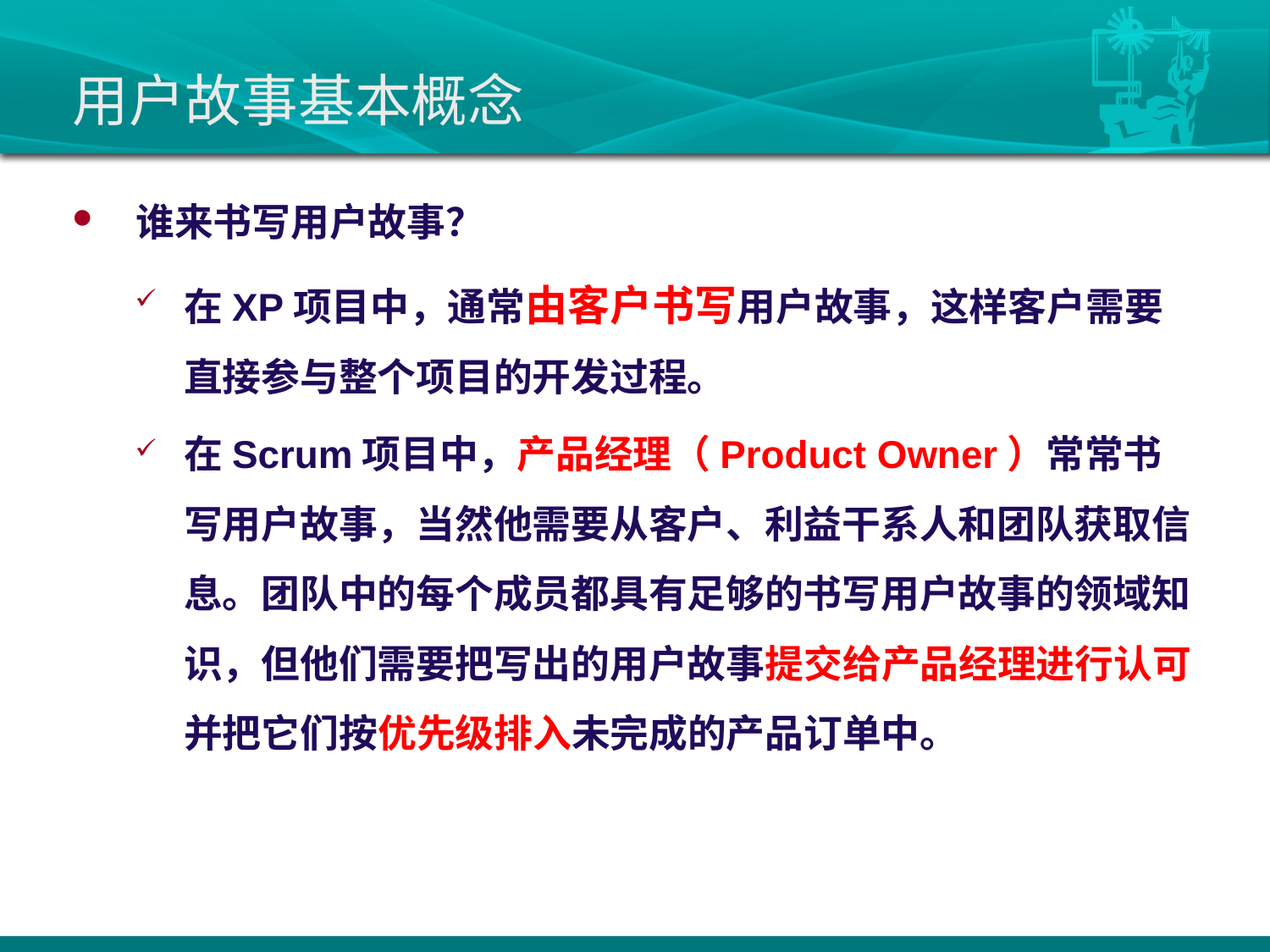

# 用户故事基本概念
谁来书写用户故事？
在XP项目中，通常由客户书写用户故事，这样客户需要直接参与整个项目的开发过程。
在Scrum项目中，产品经理（Product Owner）常常书写用户故事，当然他需要从客户、利益干系人和团队获取信息。团队中的每个成员都具有足够的书写用户故事的领域知识，但他们需要把写出的用户故事提交给产品经理进行认可并把它们按优先级排入未完成的产品订单中。